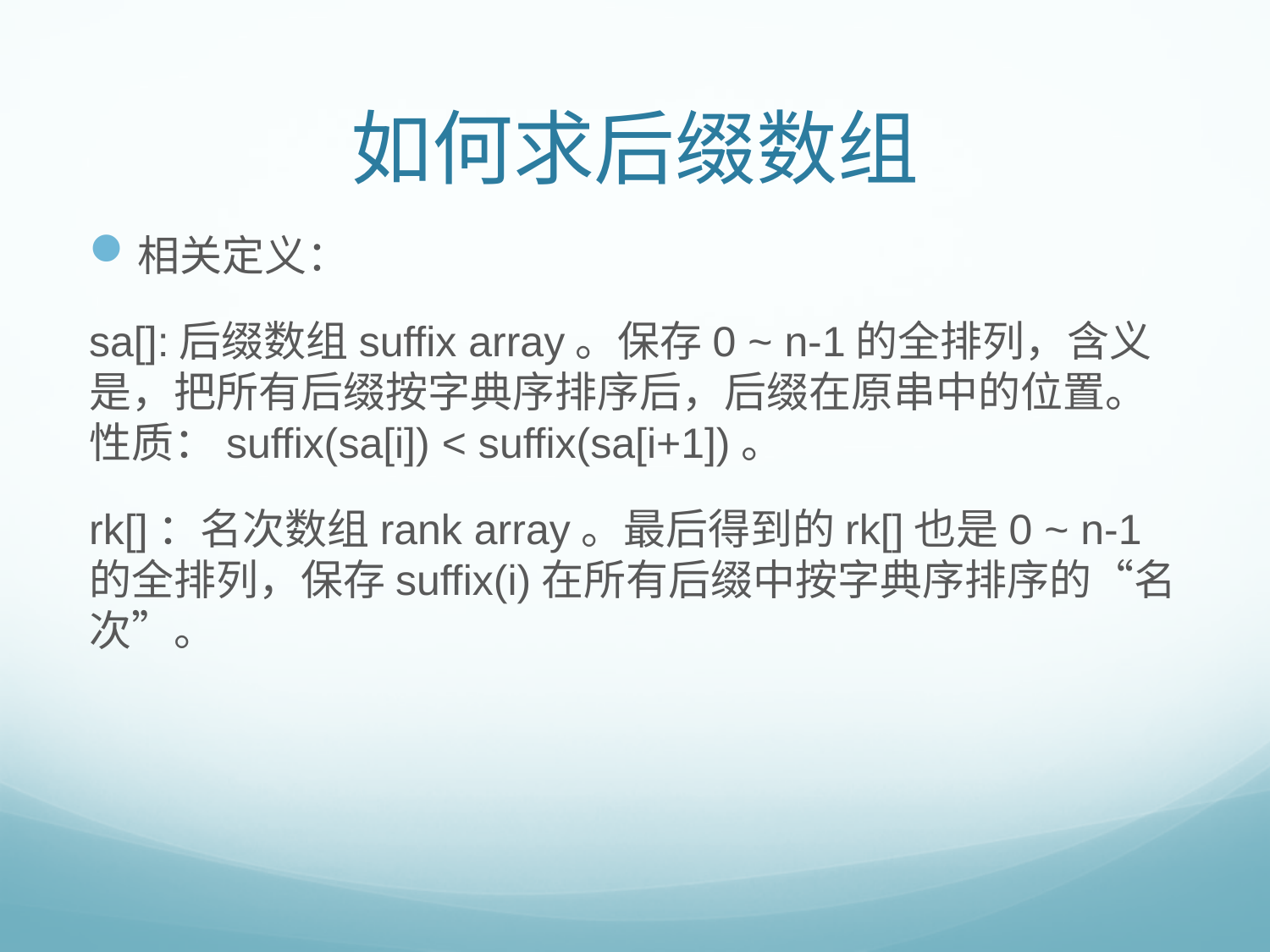

# 如何求后缀数组
相关定义：
sa[]:后缀数组suffix array。保存0 ~ n-1的全排列，含义是，把所有后缀按字典序排序后，后缀在原串中的位置。性质：suffix(sa[i]) < suffix(sa[i+1])。
rk[]：名次数组rank array。最后得到的rk[]也是0 ~ n-1的全排列，保存suffix(i)在所有后缀中按字典序排序的“名次”。